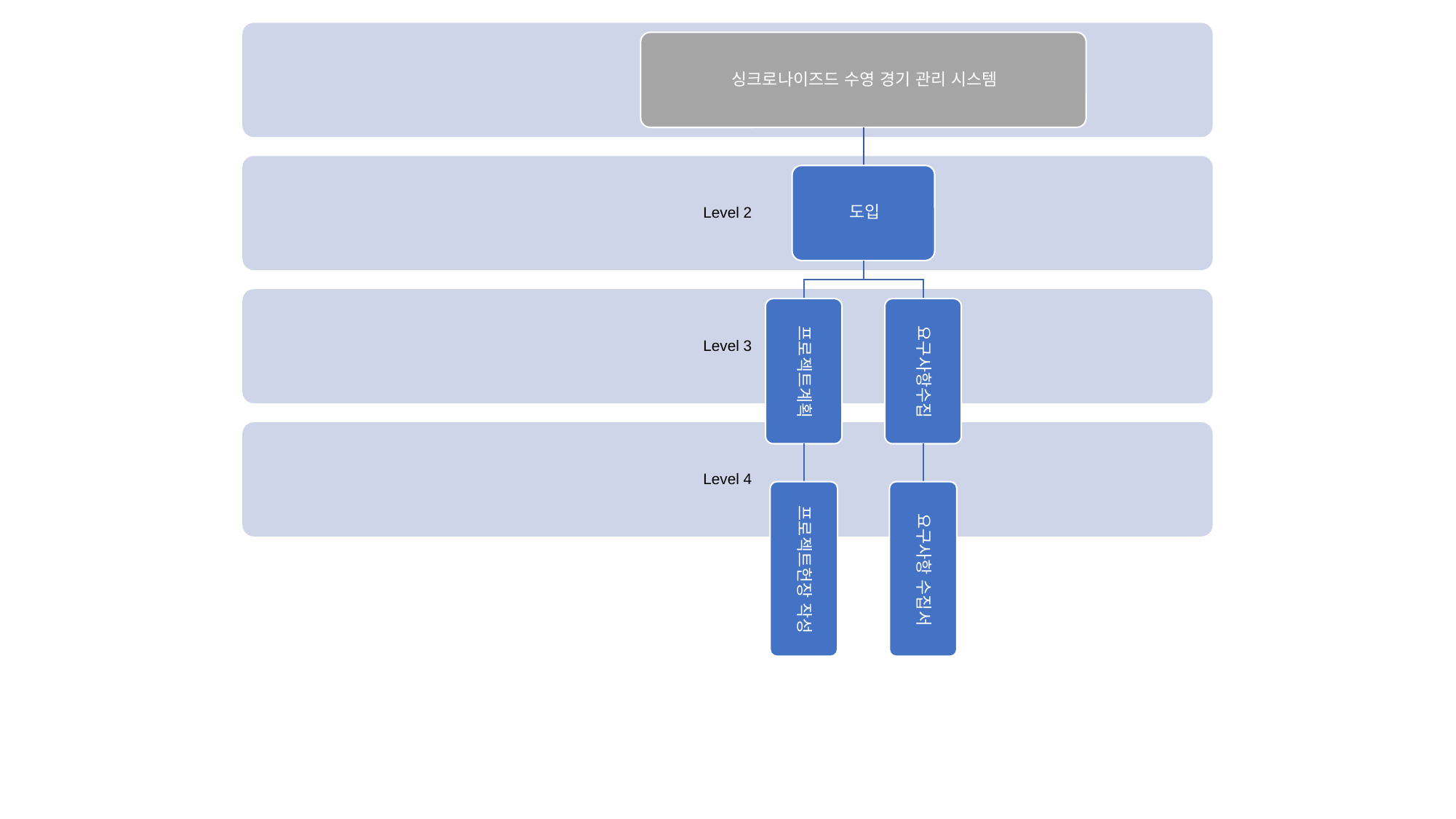

Level 4
Level 3
Level 2
Level 1
싱크로나이즈드 수영 경기 관리 시스템
도입
프로젝트계획
프로젝트헌장 작성
요구사항수집
요구사항 수집서